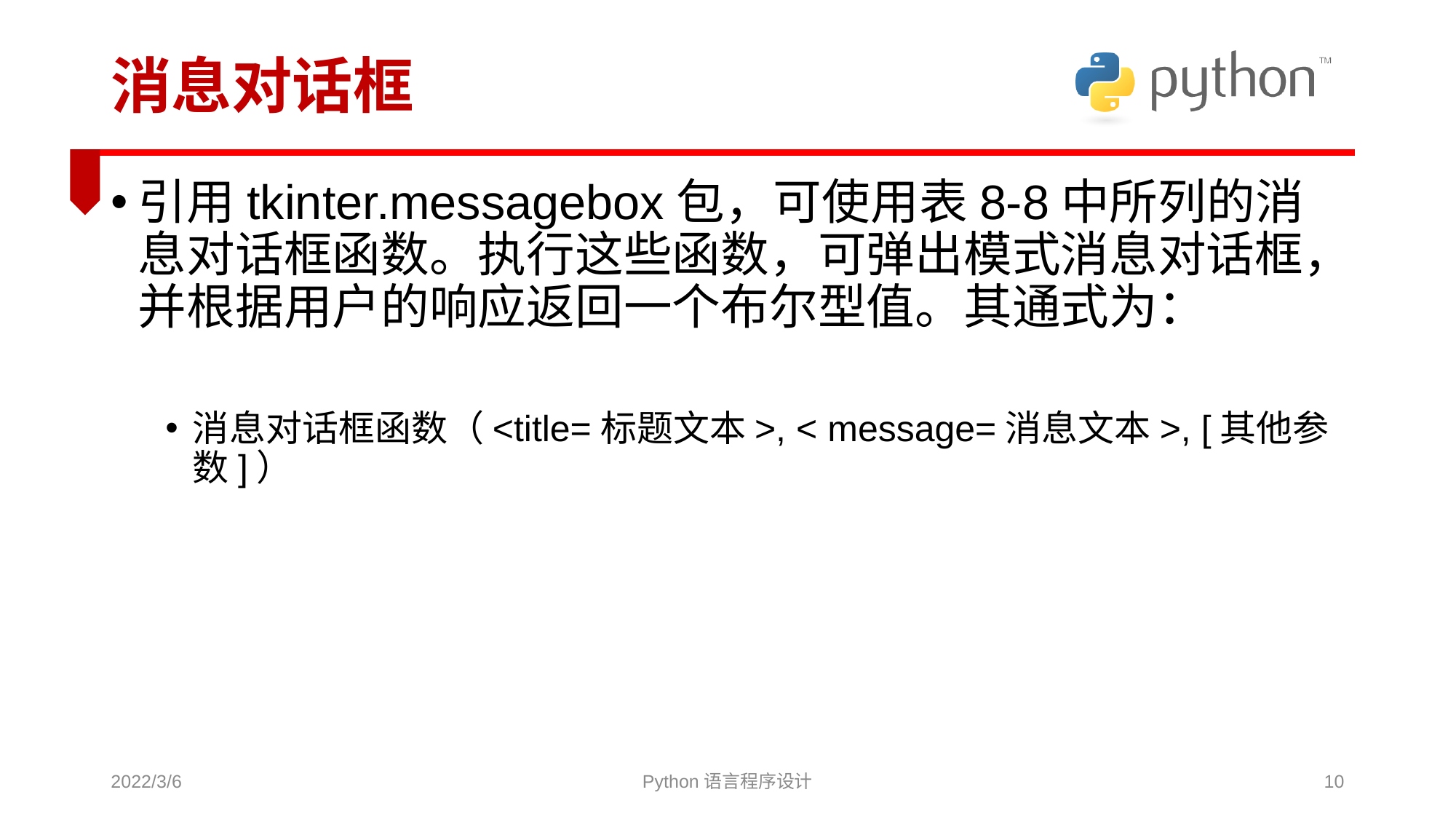

# 消息对话框
引用tkinter.messagebox包，可使用表8-8中所列的消息对话框函数。执行这些函数，可弹出模式消息对话框，并根据用户的响应返回一个布尔型值。其通式为：

消息对话框函数（<title=标题文本>, < message=消息文本>, [其他参数]）

2022/3/6
Python语言程序设计
10